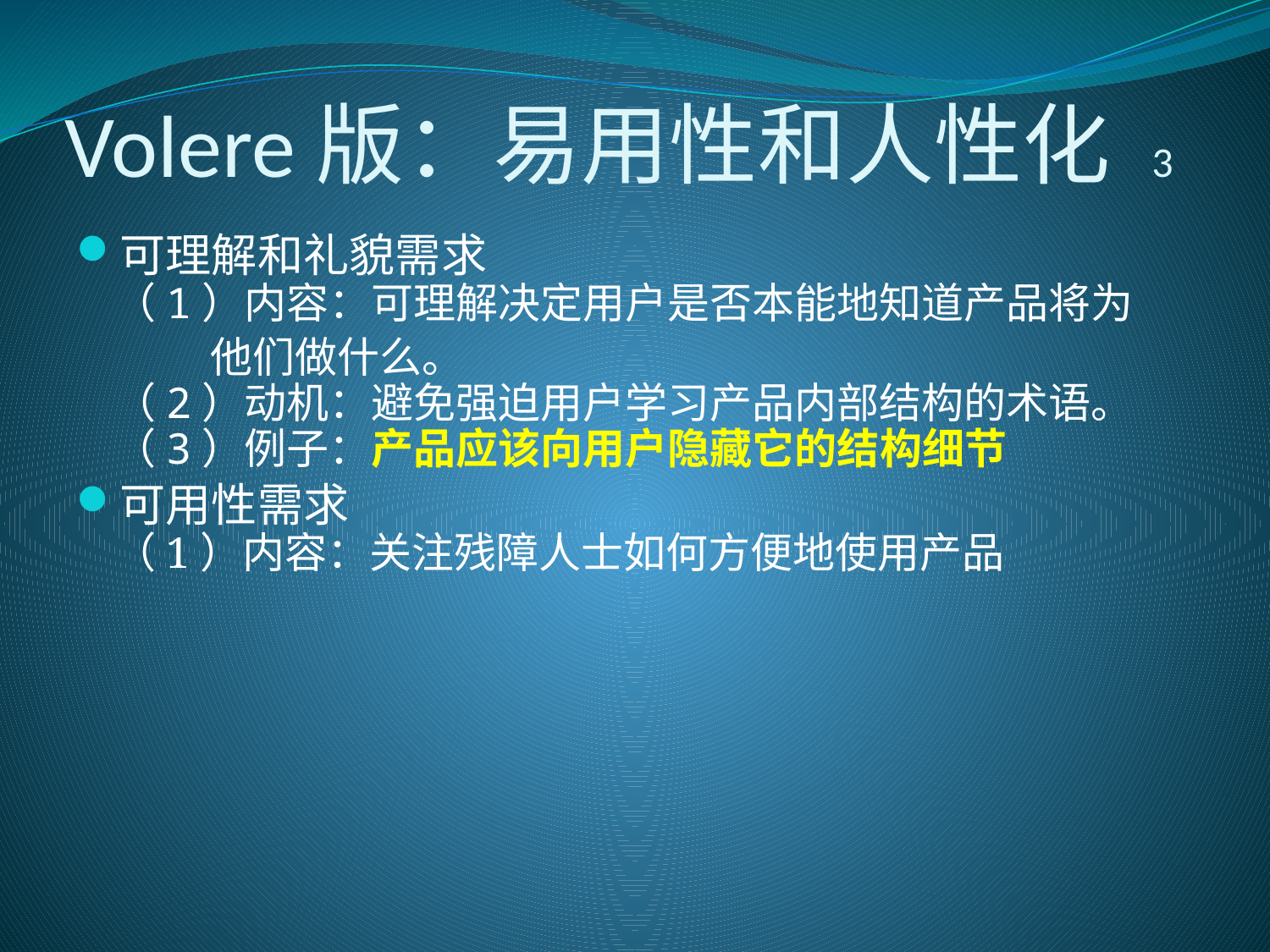

# Volere版：易用性和人性化 3
可理解和礼貌需求
（1）内容：可理解决定用户是否本能地知道产品将为
             他们做什么。
（2）动机：避免强迫用户学习产品内部结构的术语。
（3）例子：产品应该向用户隐藏它的结构细节
可用性需求
（1）内容：关注残障人士如何方便地使用产品